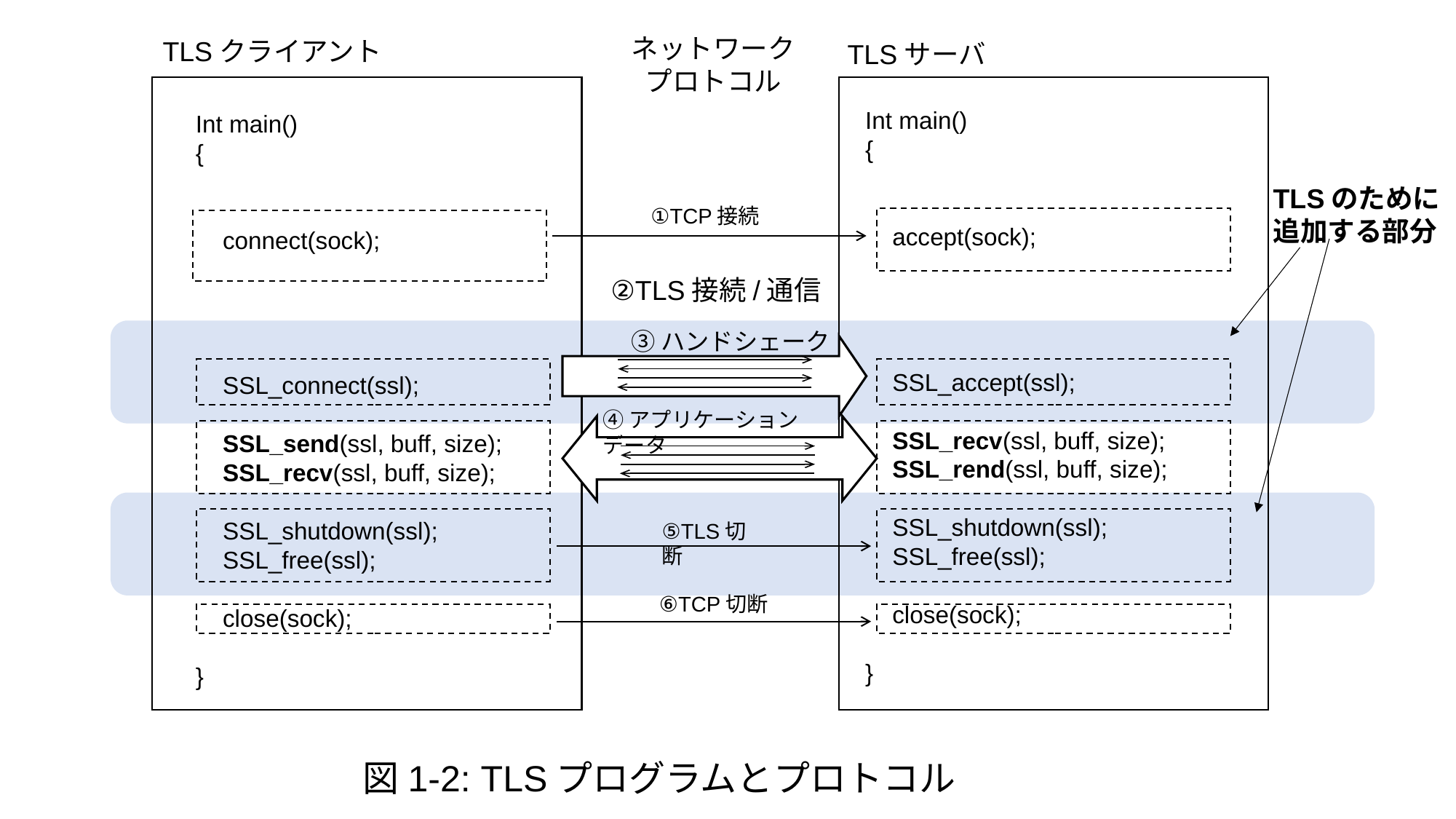

ネットワーク
プロトコル
TLSクライアント
TLSサーバ

Int main()
{

    accept(sock);

    SSL_accept(ssl);

    SSL_recv(ssl, buff, size);
    SSL_rend(ssl, buff, size);

    SSL_shutdown(ssl);
    SSL_free(ssl);

    close(sock);

}
Int main()
{

    connect(sock);

    SSL_connect(ssl);

    SSL_send(ssl, buff, size);
    SSL_recv(ssl, buff, size);

    SSL_shutdown(ssl);
    SSL_free(ssl);

    close(sock);

}
TLSのために
追加する部分
①TCP接続

②TLS接続/通信

③ハンドシェーク

④アプリケーションデータ

⑤TLS切断
⑥TCP切断

図1-2: TLSプログラムとプロトコル